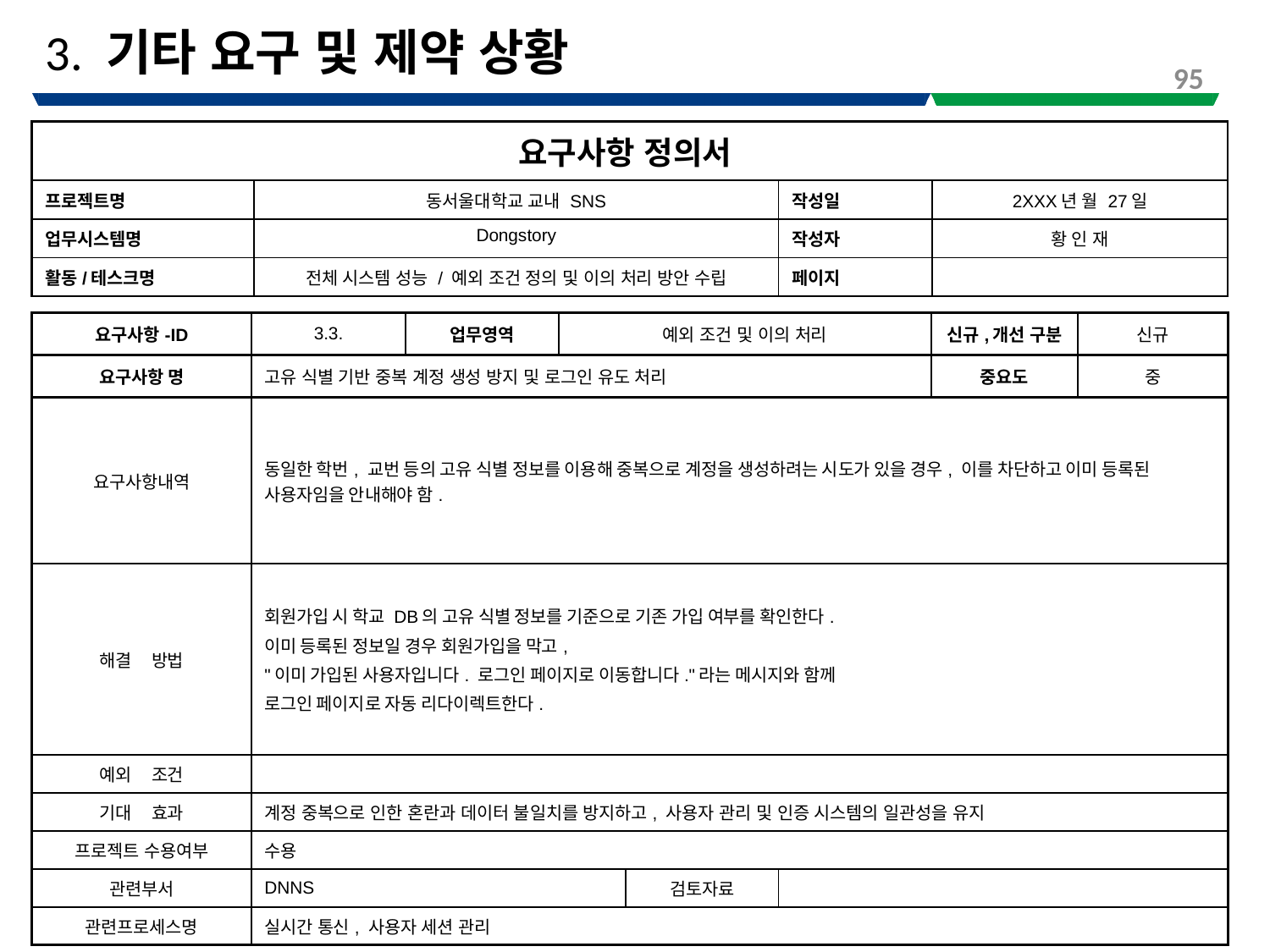

# 3. 기타 요구 및 제약 상황
95
| 요구사항 정의서 |  |  |  |
| --- | --- | --- | --- |
| 프로젝트명 | 동서울대학교 교내 SNS | 작성일 | 2XXX년 월 27일 |
| 업무시스템명 | Dongstory | 작성자 | 황 인 재 |
| 활동/테스크명 | 전체 시스템 성능 / 예외 조건 정의 및 이의 처리 방안 수립 | 페이지 |  |
| 요구사항-ID | 3.3. | 업무영역 | 예외 조건 및 이의 처리 |  |  | 신규,개선 구분 | 신규 |
| --- | --- | --- | --- | --- | --- | --- | --- |
| 요구사항 명 | 고유 식별 기반 중복 계정 생성 방지 및 로그인 유도 처리 |  |  |  |  | 중요도 | 중 |
| 요구사항내역 | 동일한 학번, 교번 등의 고유 식별 정보를 이용해 중복으로 계정을 생성하려는 시도가 있을 경우, 이를 차단하고 이미 등록된 사용자임을 안내해야 함. |  |  |  |  |  |  |
| 해결 방법 | 회원가입 시 학교 DB의 고유 식별 정보를 기준으로 기존 가입 여부를 확인한다. 이미 등록된 정보일 경우 회원가입을 막고, "이미 가입된 사용자입니다. 로그인 페이지로 이동합니다."라는 메시지와 함께 로그인 페이지로 자동 리다이렉트한다. |  |  |  |  |  |  |
| 예외 조건 |  |  |  |  |  |  |  |
| 기대 효과 | 계정 중복으로 인한 혼란과 데이터 불일치를 방지하고, 사용자 관리 및 인증 시스템의 일관성을 유지 |  |  |  |  |  |  |
| 프로젝트 수용여부 | 수용 |  |  |  |  |  |  |
| 관련부서 | DNNS |  |  | 검토자료 |  |  |  |
| 관련프로세스명 | 실시간 통신, 사용자 세션 관리 |  |  |  |  |  |  |